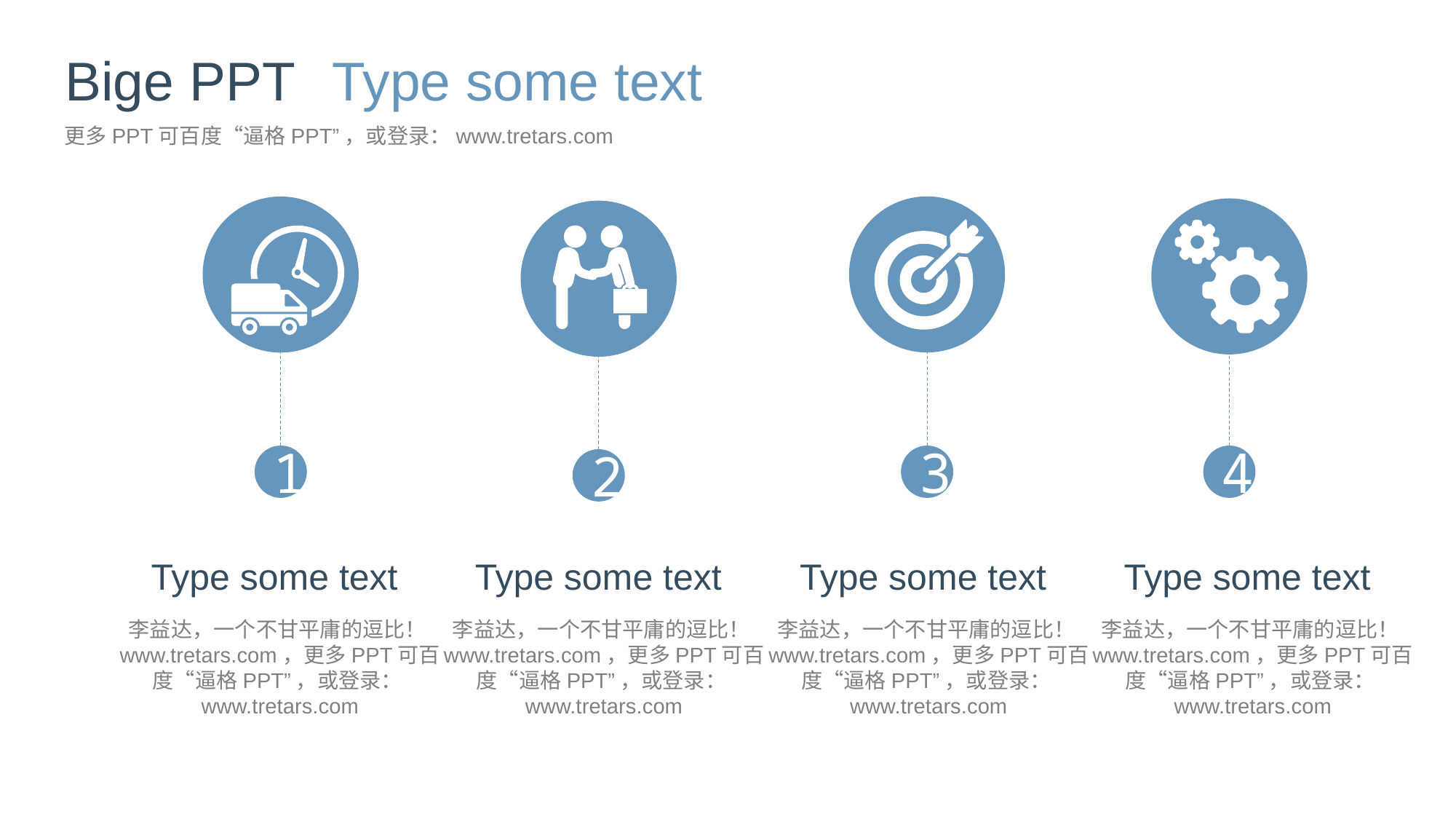

Bige PPT
Type some text
更多PPT可百度“逼格PPT”，或登录：www.tretars.com

1
3
4
2
Type some text
Type some text
Type some text
Type some text
李益达，一个不甘平庸的逗比！www.tretars.com，更多PPT可百度“逼格PPT”，或登录：www.tretars.com
李益达，一个不甘平庸的逗比！www.tretars.com，更多PPT可百度“逼格PPT”，或登录：www.tretars.com
李益达，一个不甘平庸的逗比！www.tretars.com，更多PPT可百度“逼格PPT”，或登录：www.tretars.com
李益达，一个不甘平庸的逗比！www.tretars.com，更多PPT可百度“逼格PPT”，或登录：www.tretars.com